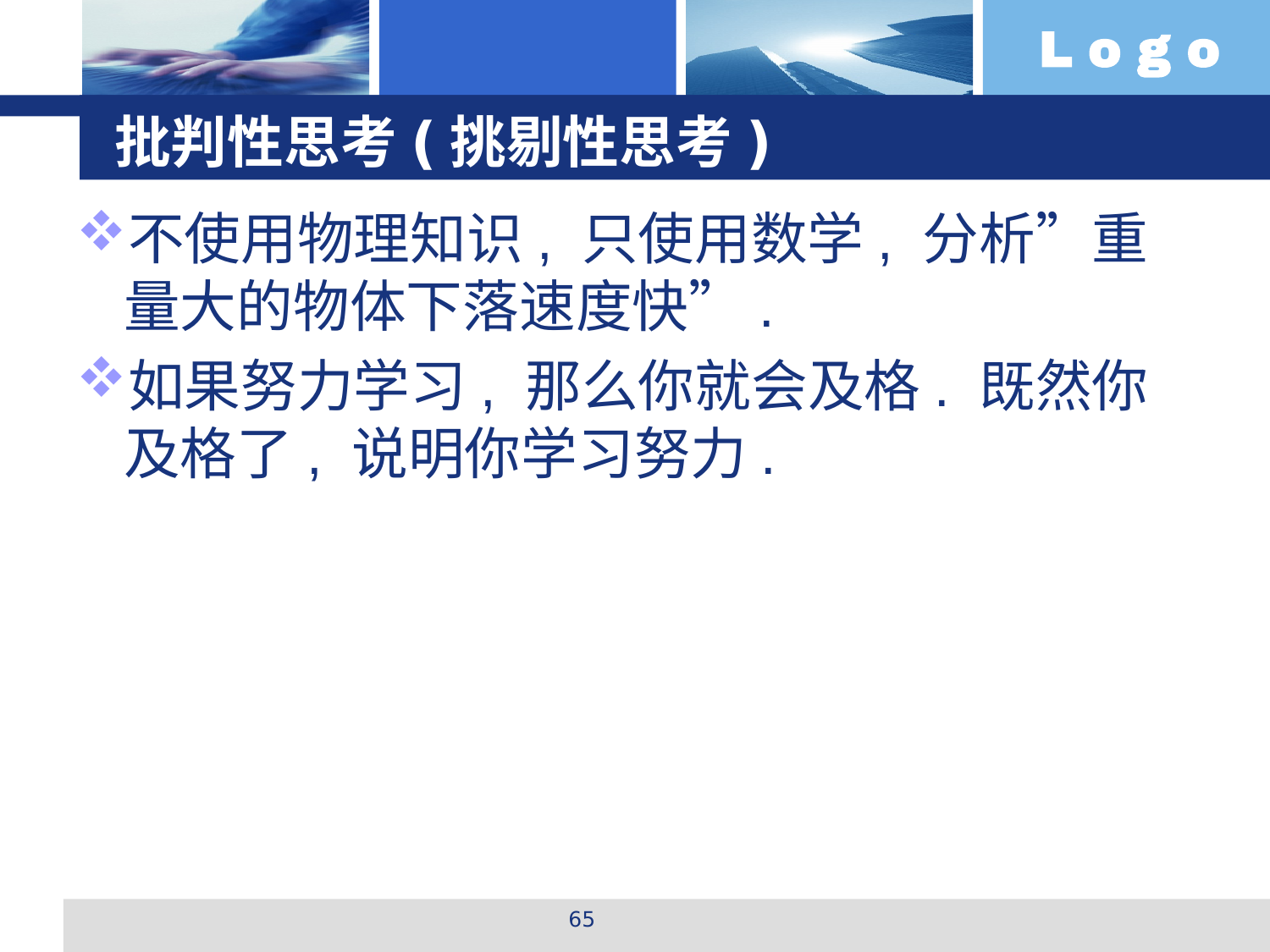

# 批判性思考(挑剔性思考)
不使用物理知识, 只使用数学, 分析”重量大的物体下落速度快”.
如果努力学习, 那么你就会及格. 既然你及格了, 说明你学习努力.
65